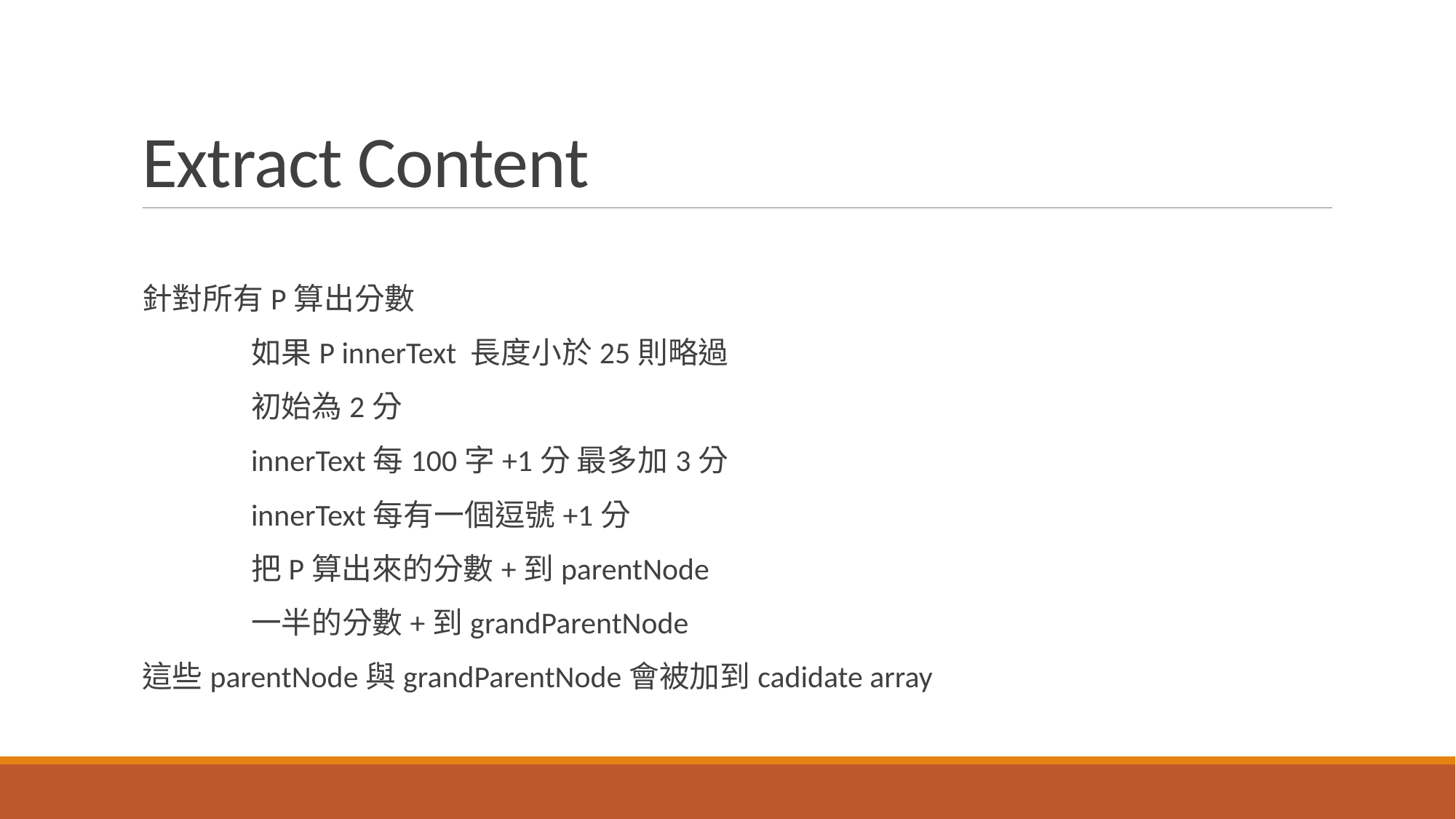

# Extract Content

針對所有P算出分數
	如果P innerText 長度小於25則略過
	初始為2分
	innerText每100字+1分 最多加3分
	innerText每有一個逗號+1分
	把P算出來的分數+到parentNode
	一半的分數+到grandParentNode
這些parentNode與grandParentNode會被加到cadidate array